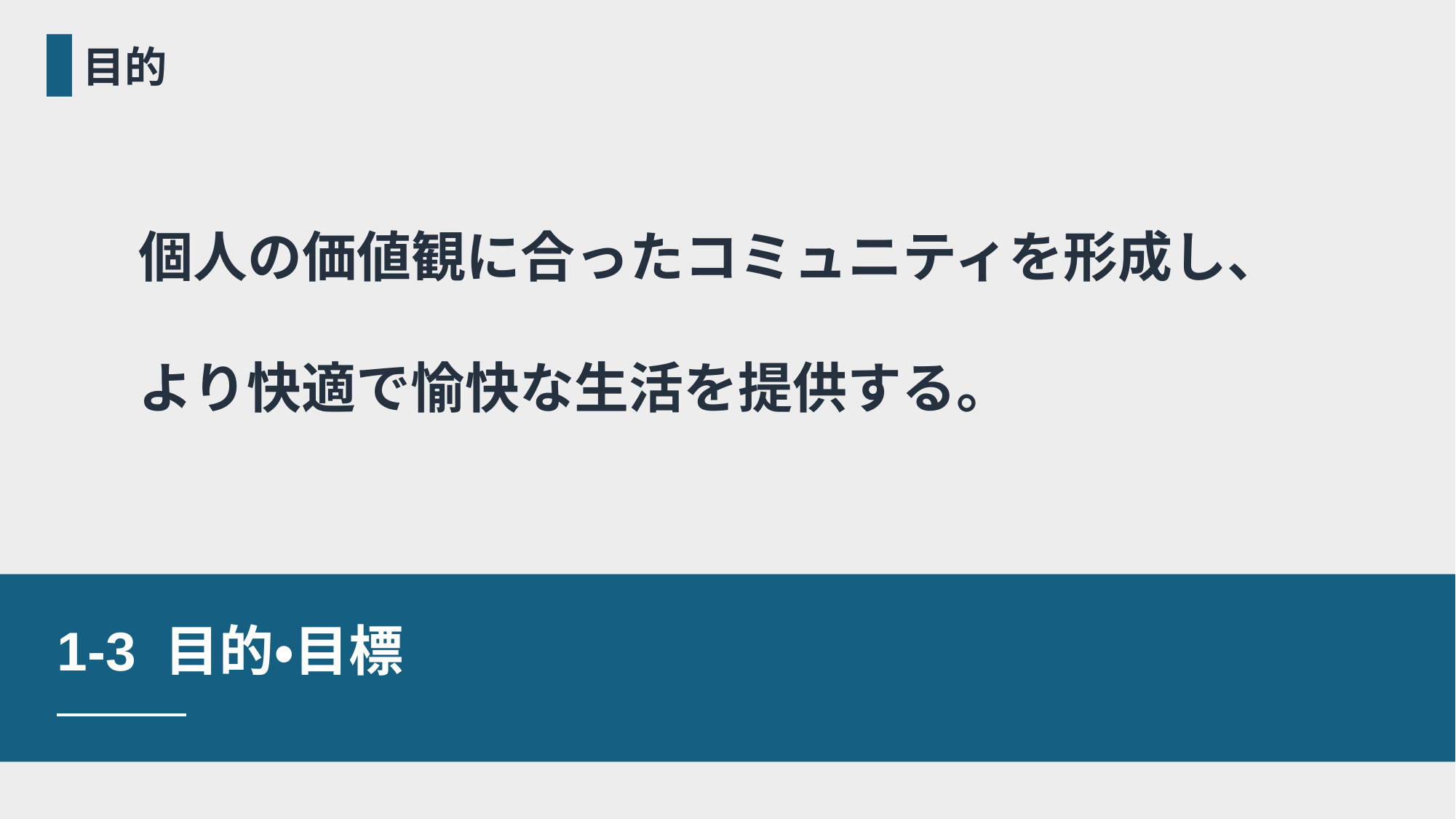

目的
個人の価値観に合ったコミュニティを形成し、
より快適で愉快な生活を提供する。

1-3 目的・目標